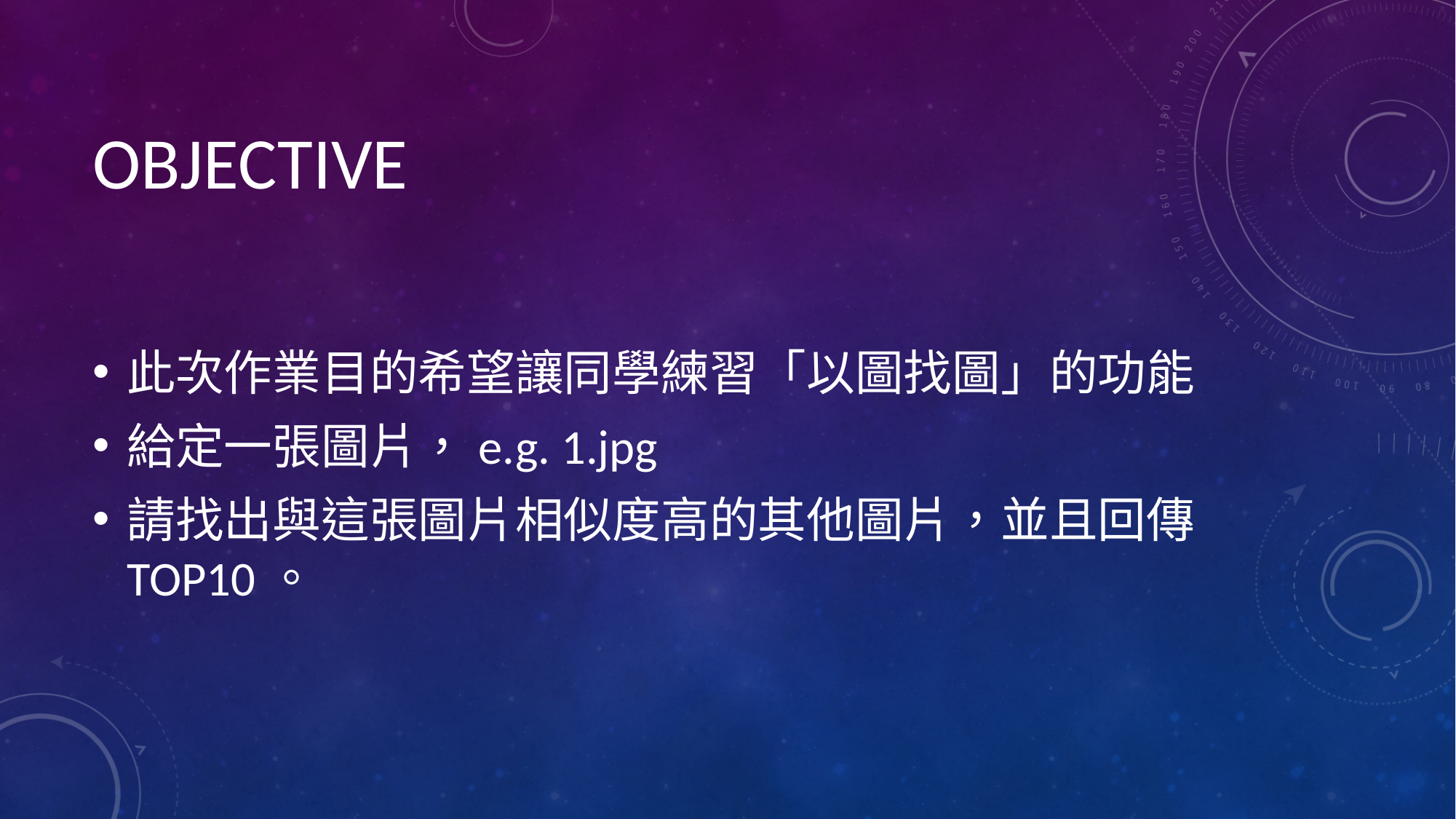

# Objective
此次作業目的希望讓同學練習「以圖找圖」的功能
給定一張圖片，e.g. 1.jpg
請找出與這張圖片相似度高的其他圖片，並且回傳TOP10。